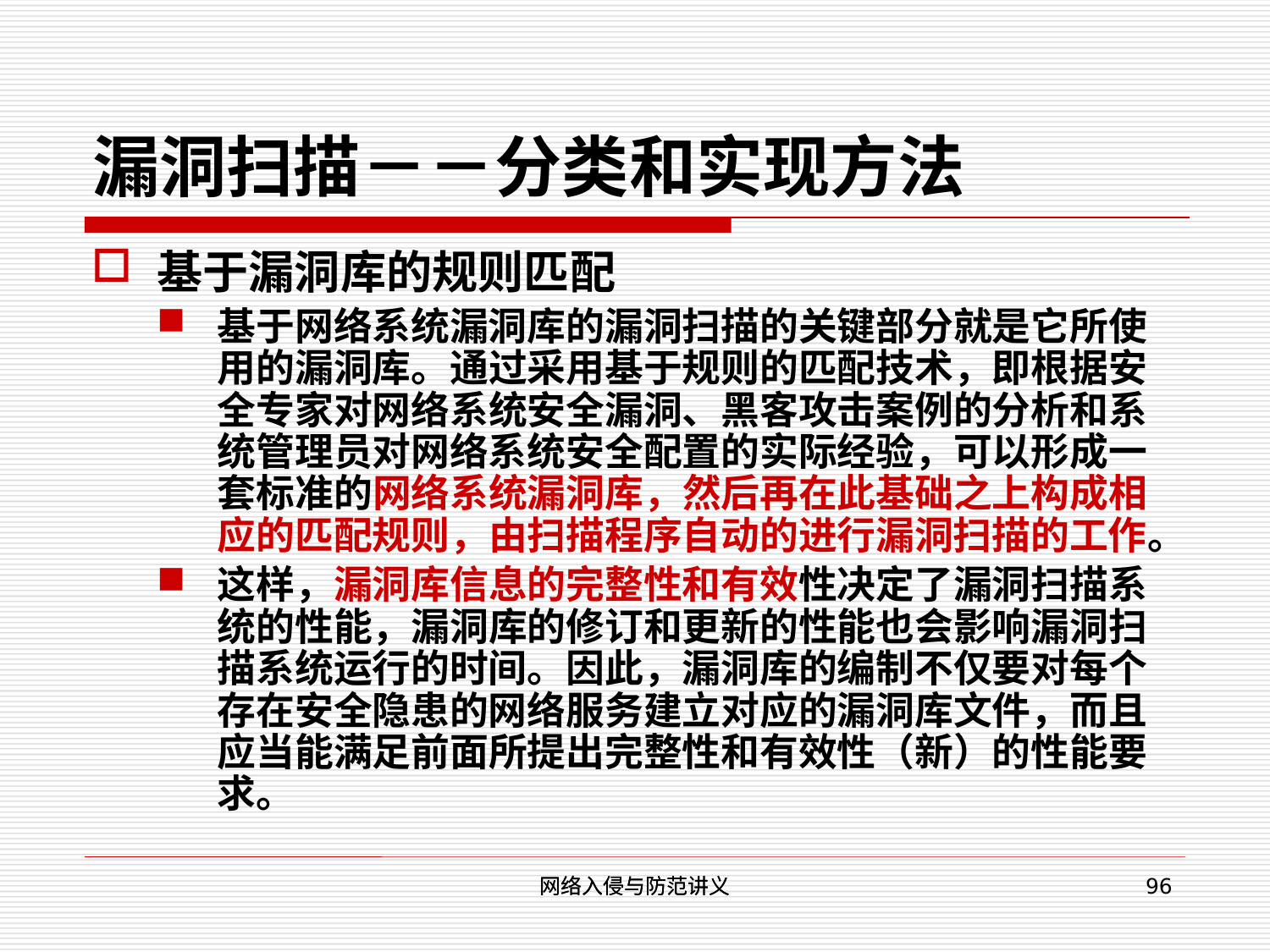

# 漏洞扫描－－分类和实现方法
基于漏洞库的规则匹配
基于网络系统漏洞库的漏洞扫描的关键部分就是它所使用的漏洞库。通过采用基于规则的匹配技术，即根据安全专家对网络系统安全漏洞、黑客攻击案例的分析和系统管理员对网络系统安全配置的实际经验，可以形成一套标准的网络系统漏洞库，然后再在此基础之上构成相应的匹配规则，由扫描程序自动的进行漏洞扫描的工作。
这样，漏洞库信息的完整性和有效性决定了漏洞扫描系统的性能，漏洞库的修订和更新的性能也会影响漏洞扫描系统运行的时间。因此，漏洞库的编制不仅要对每个存在安全隐患的网络服务建立对应的漏洞库文件，而且应当能满足前面所提出完整性和有效性（新）的性能要求。

网络入侵与防范讲义
网络入侵与防范讲义
96
96